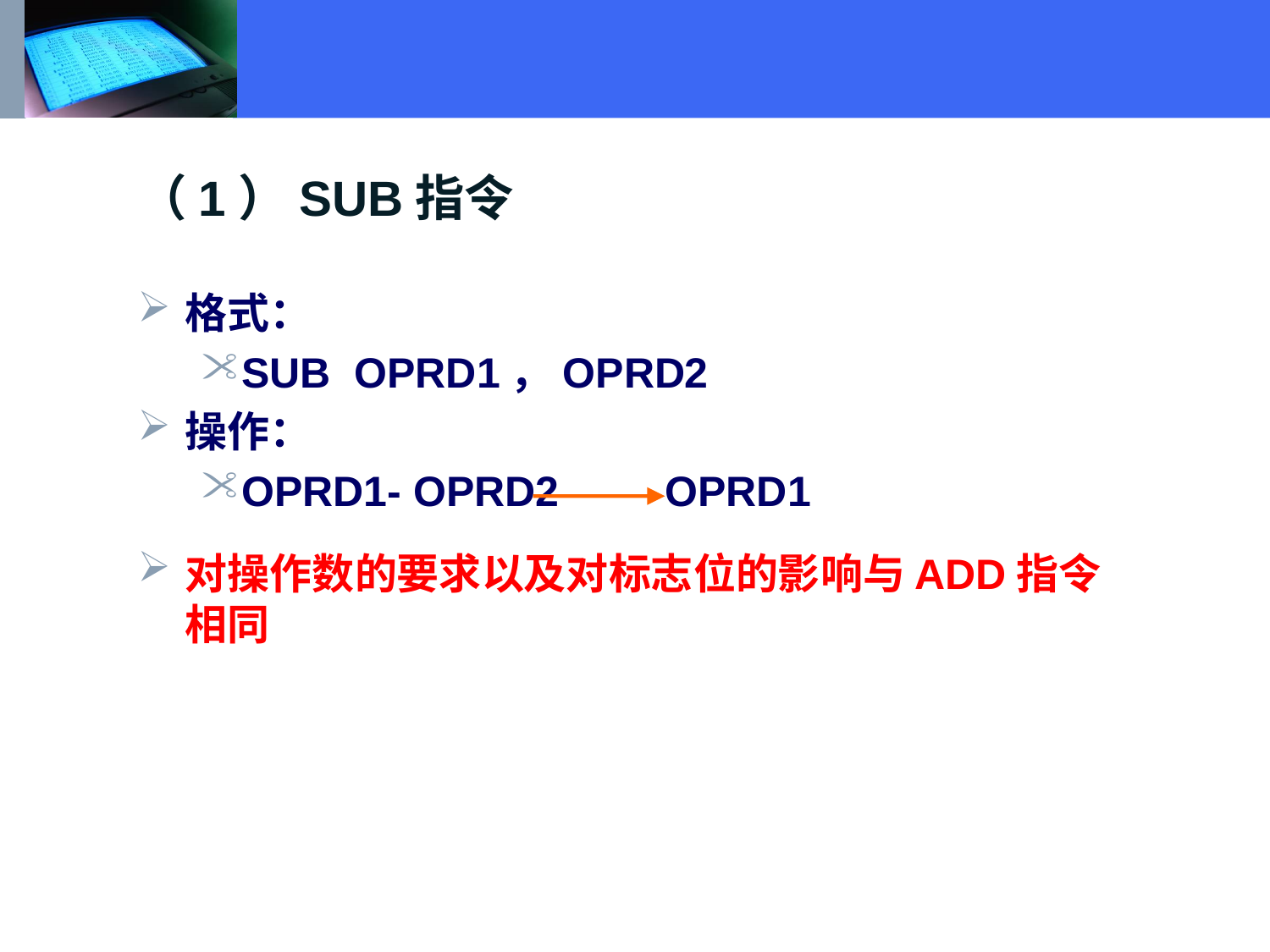

（1）SUB指令
格式：
SUB  OPRD1，OPRD2
操作：
OPRD1- OPRD2         OPRD1
对操作数的要求以及对标志位的影响与ADD指令相同